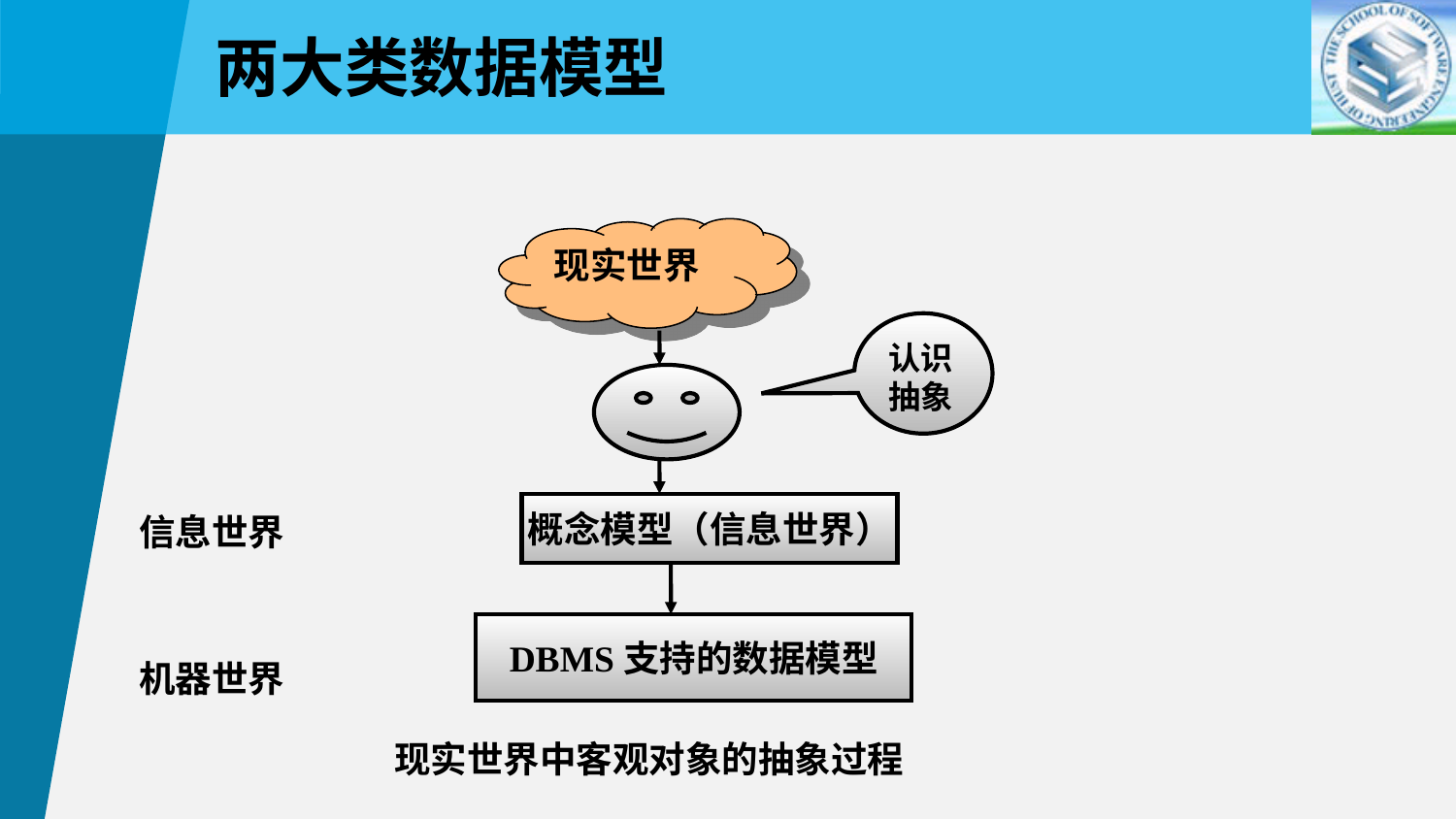

两大类数据模型
现实世界
认识
抽象

概念模型（信息世界）
信息世界

DBMS支持的数据模型
机器世界
现实世界中客观对象的抽象过程